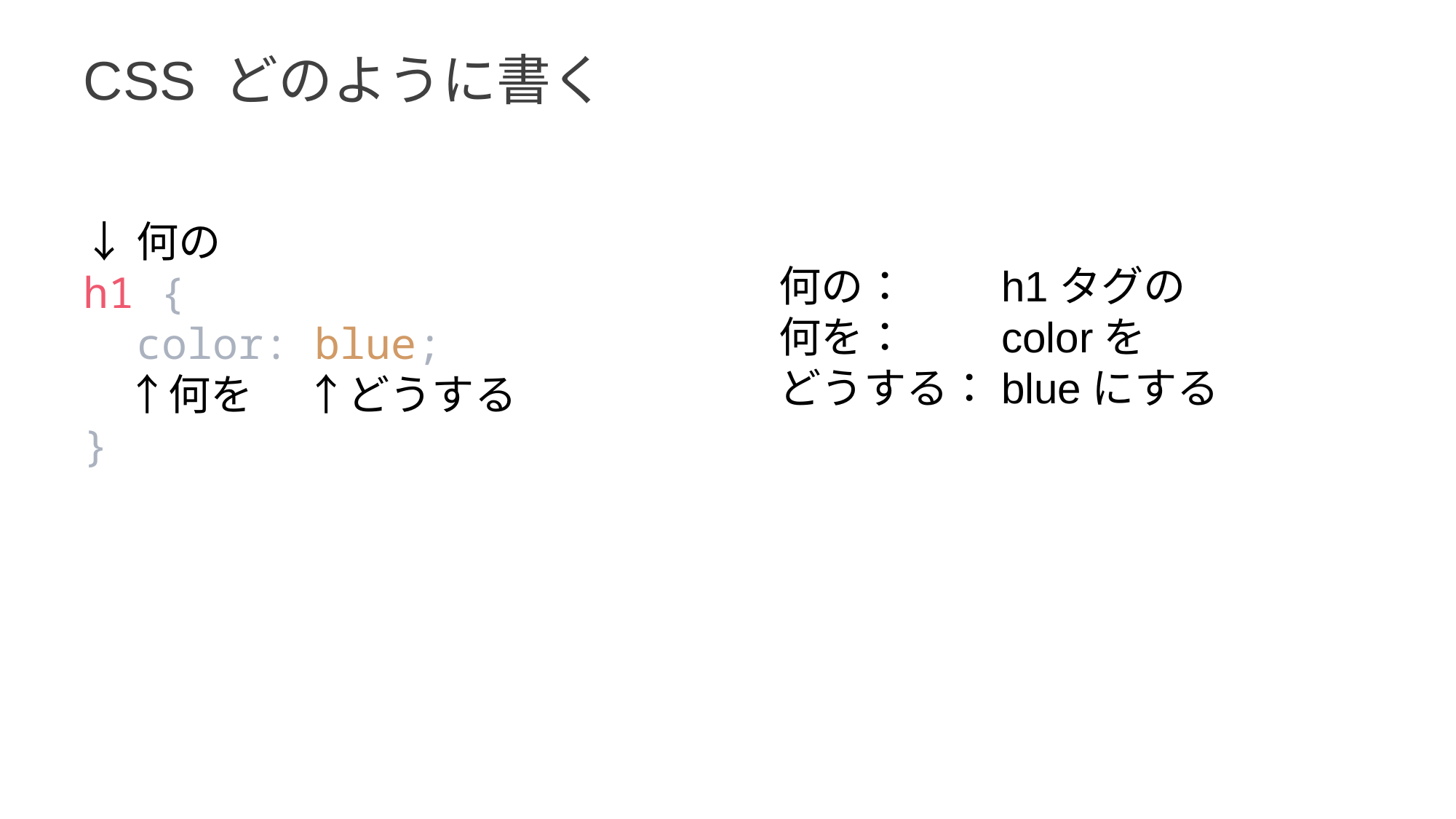

CSS どのように書く
↓何の
h1 {
　color: blue;
　↑何を　 ↑どうする
}

何の：　　h1タグの
何を：　　colorを
どうする：blueにする